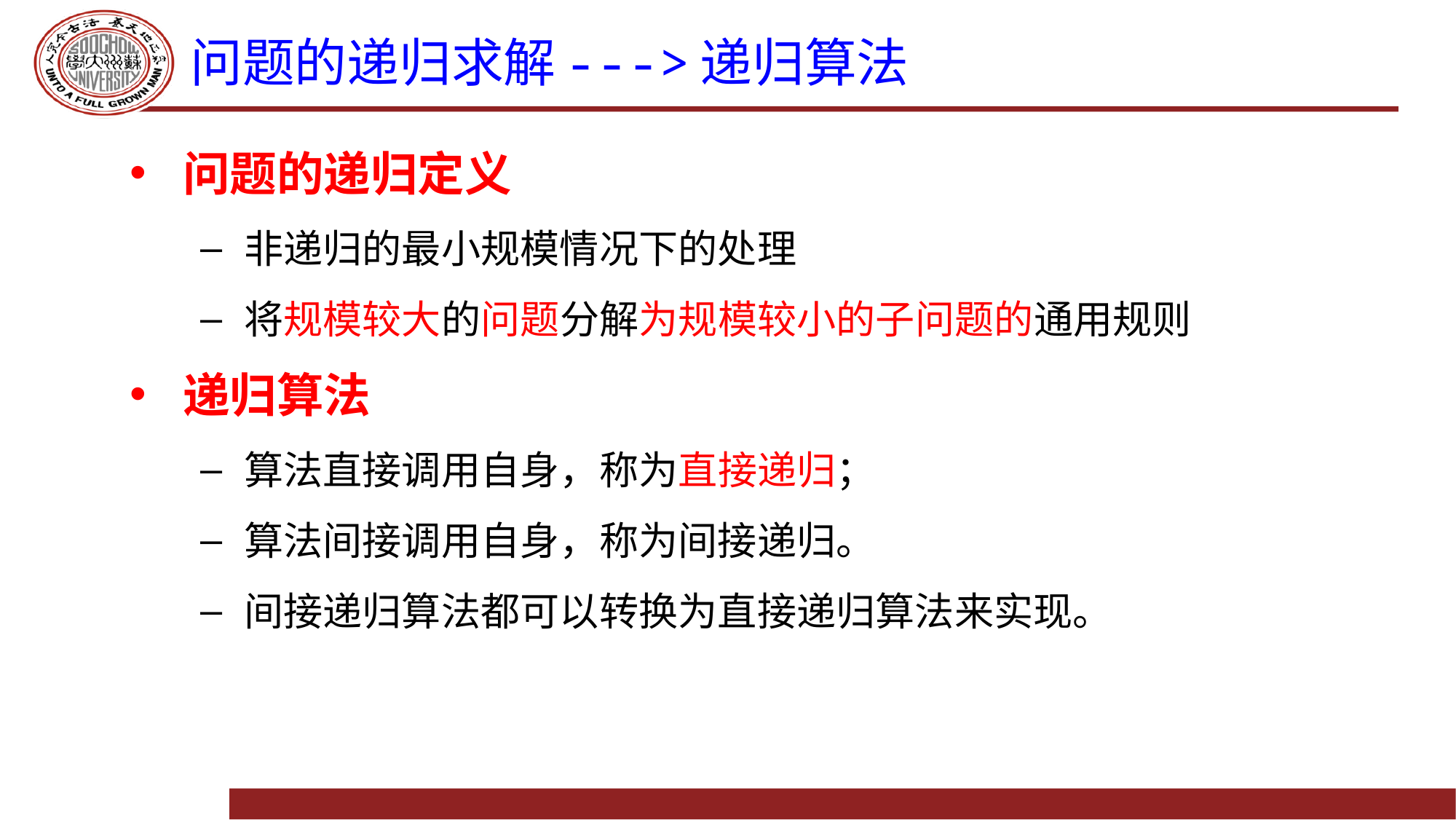

# 问题的递归求解--->递归算法
问题的递归定义
非递归的最小规模情况下的处理
将规模较大的问题分解为规模较小的子问题的通用规则
递归算法
算法直接调用自身，称为直接递归；
算法间接调用自身，称为间接递归。
间接递归算法都可以转换为直接递归算法来实现。